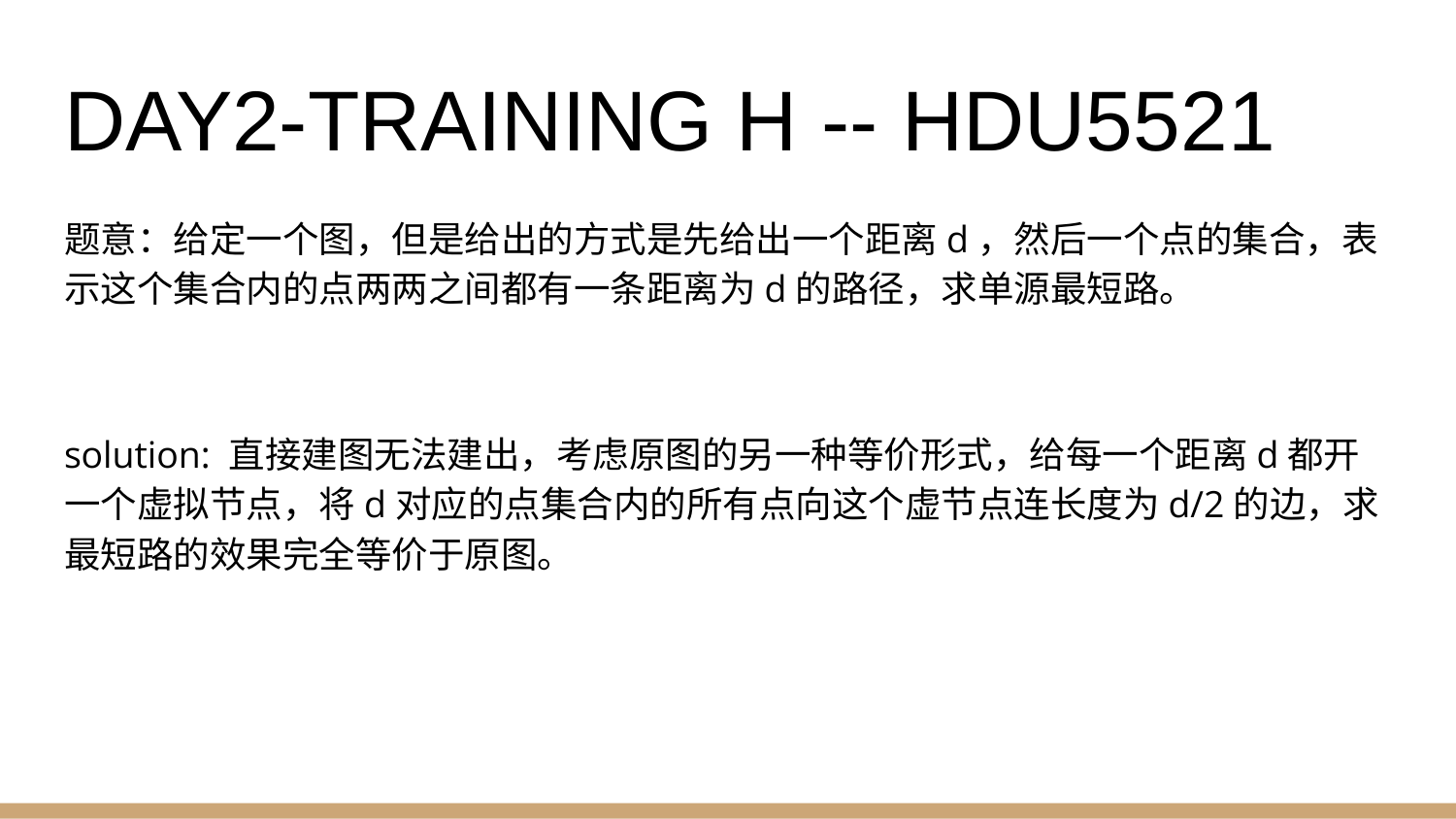

# DAY2-TRAINING H -- HDU5521
题意：给定一个图，但是给出的方式是先给出一个距离d，然后一个点的集合，表示这个集合内的点两两之间都有一条距离为d的路径，求单源最短路。

solution: 直接建图无法建出，考虑原图的另一种等价形式，给每一个距离d都开一个虚拟节点，将d对应的点集合内的所有点向这个虚节点连长度为d/2的边，求最短路的效果完全等价于原图。